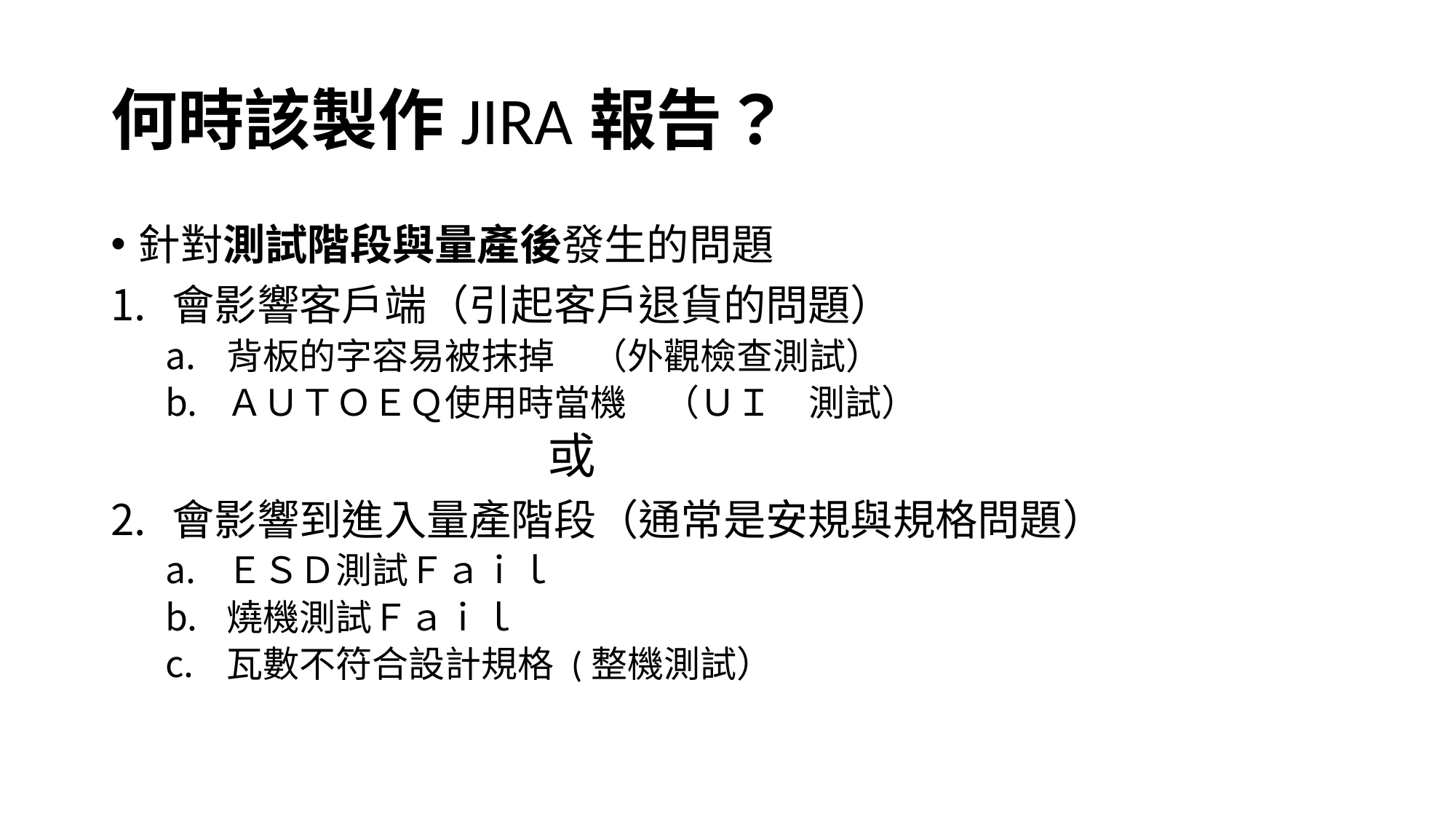

# 何時該製作JIRA報告？
針對測試階段與量產後發生的問題
會影響客戶端（引起客戶退貨的問題）
背板的字容易被抹掉　（外觀檢查測試）
ＡＵＴＯＥＱ使用時當機　（ＵＩ　測試）
或
會影響到進入量產階段（通常是安規與規格問題）
ＥＳＤ測試Ｆａｉｌ
燒機測試Ｆａｉｌ
瓦數不符合設計規格 (整機測試）